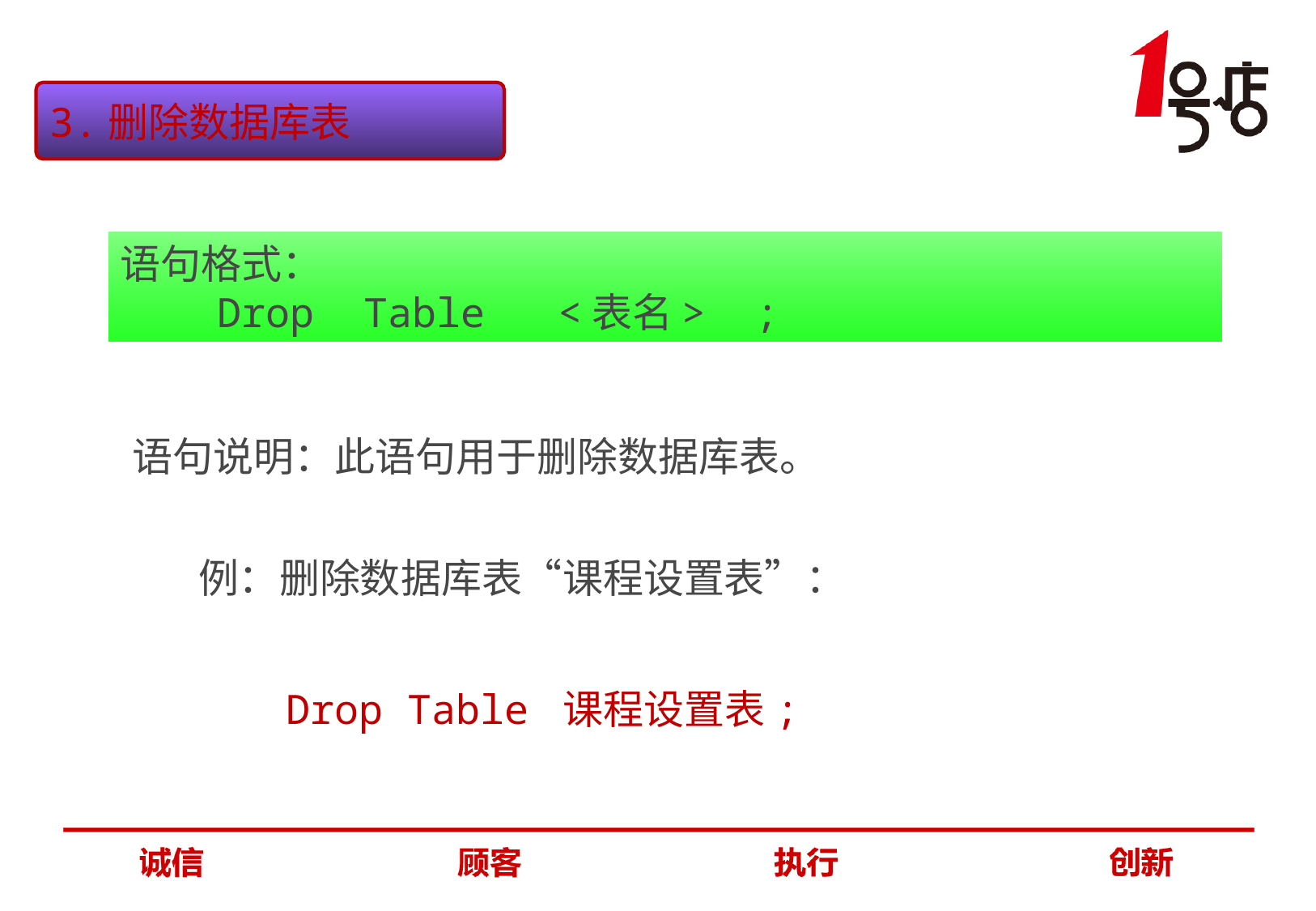

3.删除数据库表
语句格式：
    Drop  Table   <表名>  ;
语句说明：此语句用于删除数据库表。
例：删除数据库表“课程设置表”：
Drop Table 课程设置表;